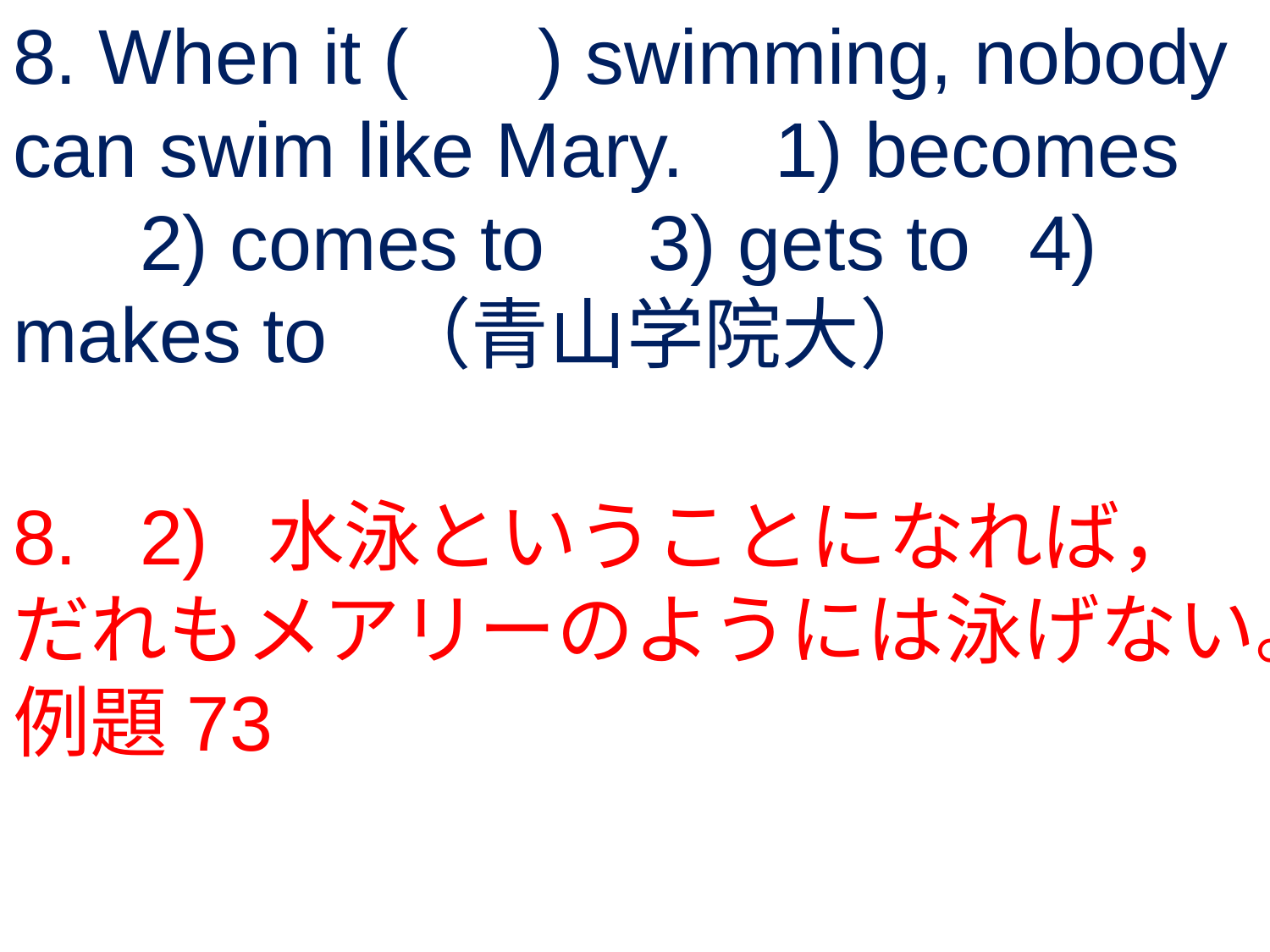

# 8. When it (      ) swimming, nobody can swim like Mary.	1) becomes	2) comes to	3) gets to	4) makes to	（青山学院大）
8.	2) 	水泳ということになれば，だれもメアリーのようには泳げない。例題73